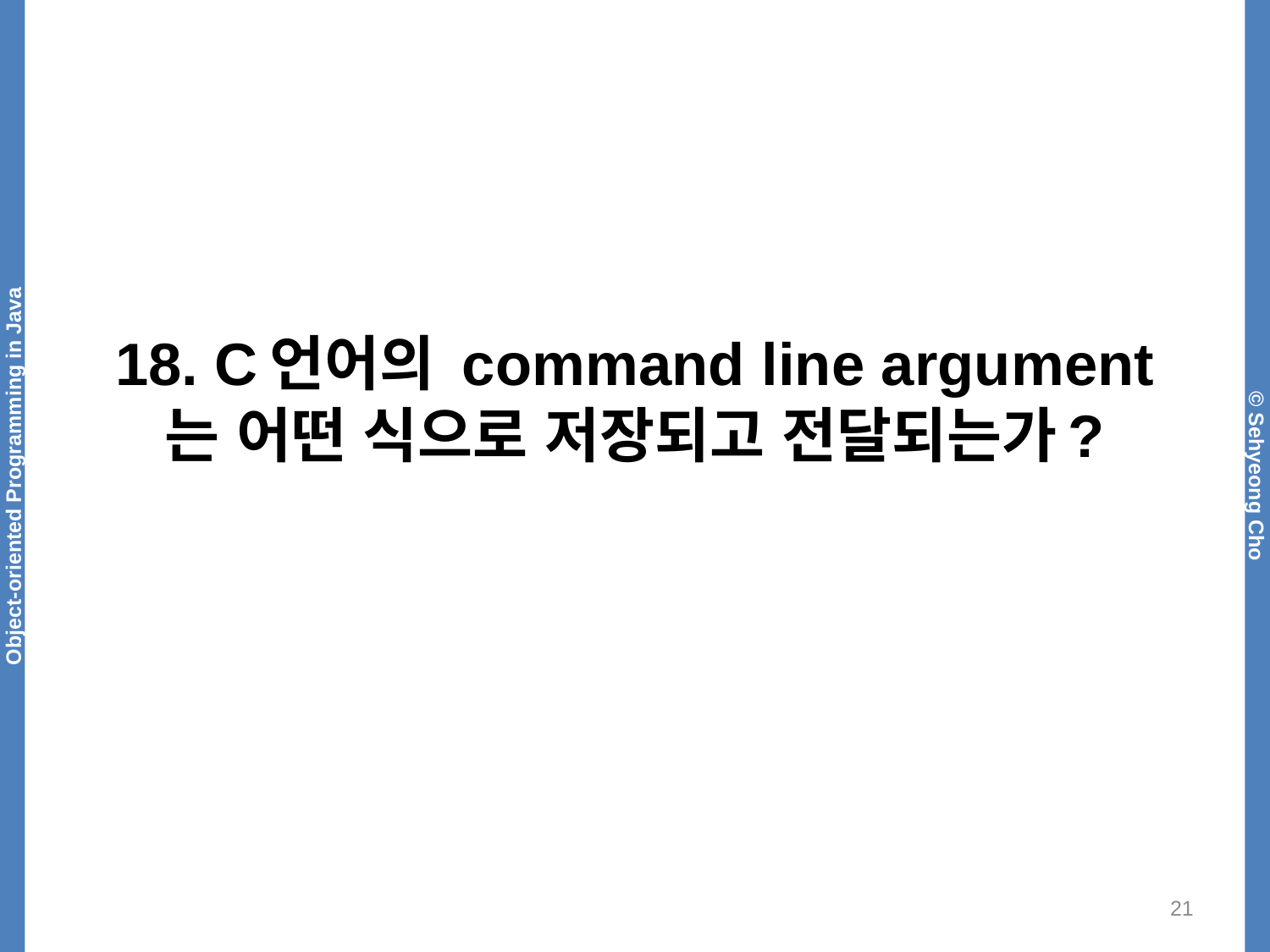

# 18. C언어의 command line argument 는 어떤 식으로 저장되고 전달되는가?

21